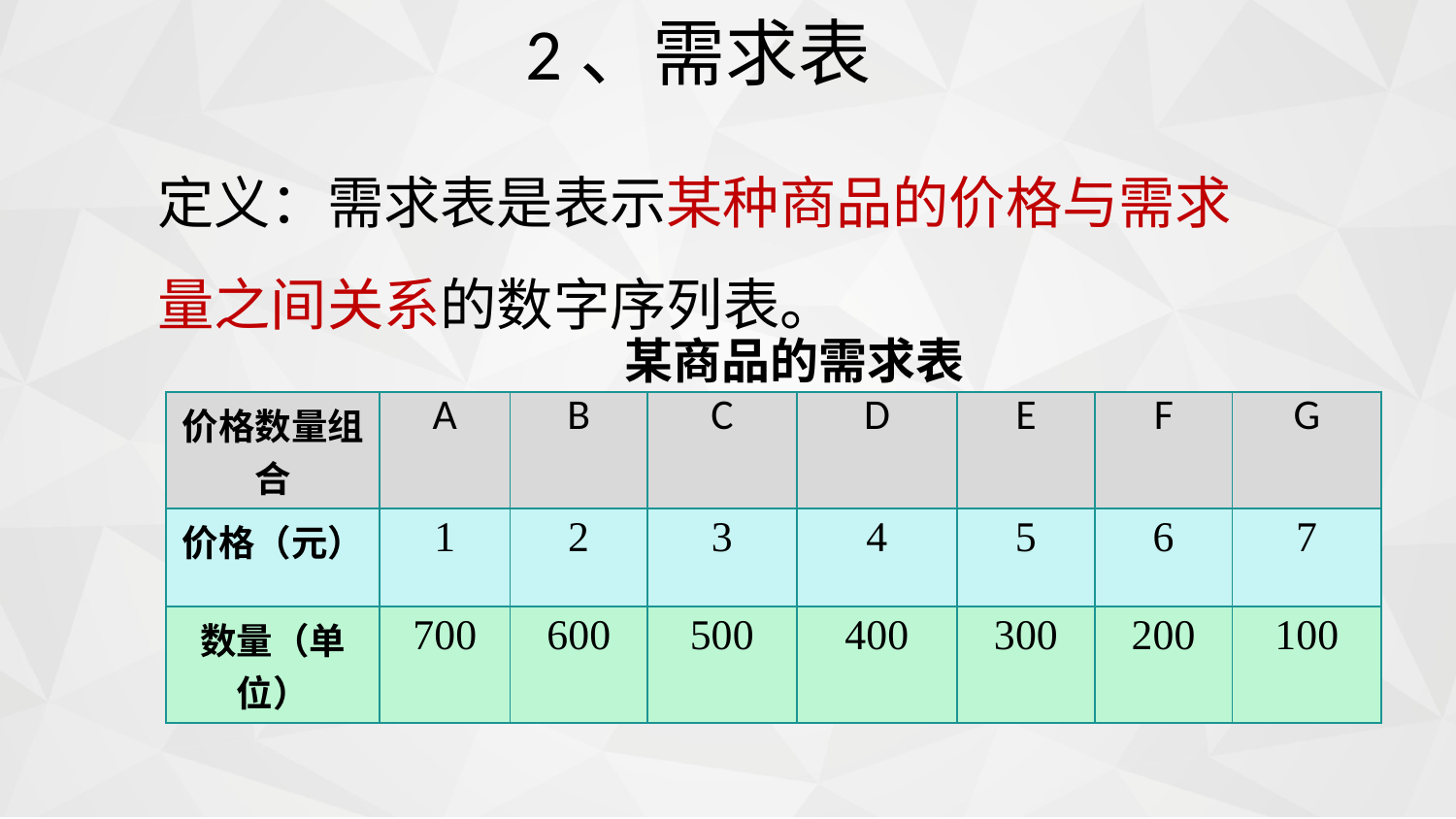

# 2、需求表
定义：需求表是表示某种商品的价格与需求量之间关系的数字序列表。
 某商品的需求表
| 价格数量组合 | A | B | C | D | E | F | G |
| --- | --- | --- | --- | --- | --- | --- | --- |
| 价格（元） | 1 | 2 | 3 | 4 | 5 | 6 | 7 |
| 数量（单位） | 700 | 600 | 500 | 400 | 300 | 200 | 100 |
7